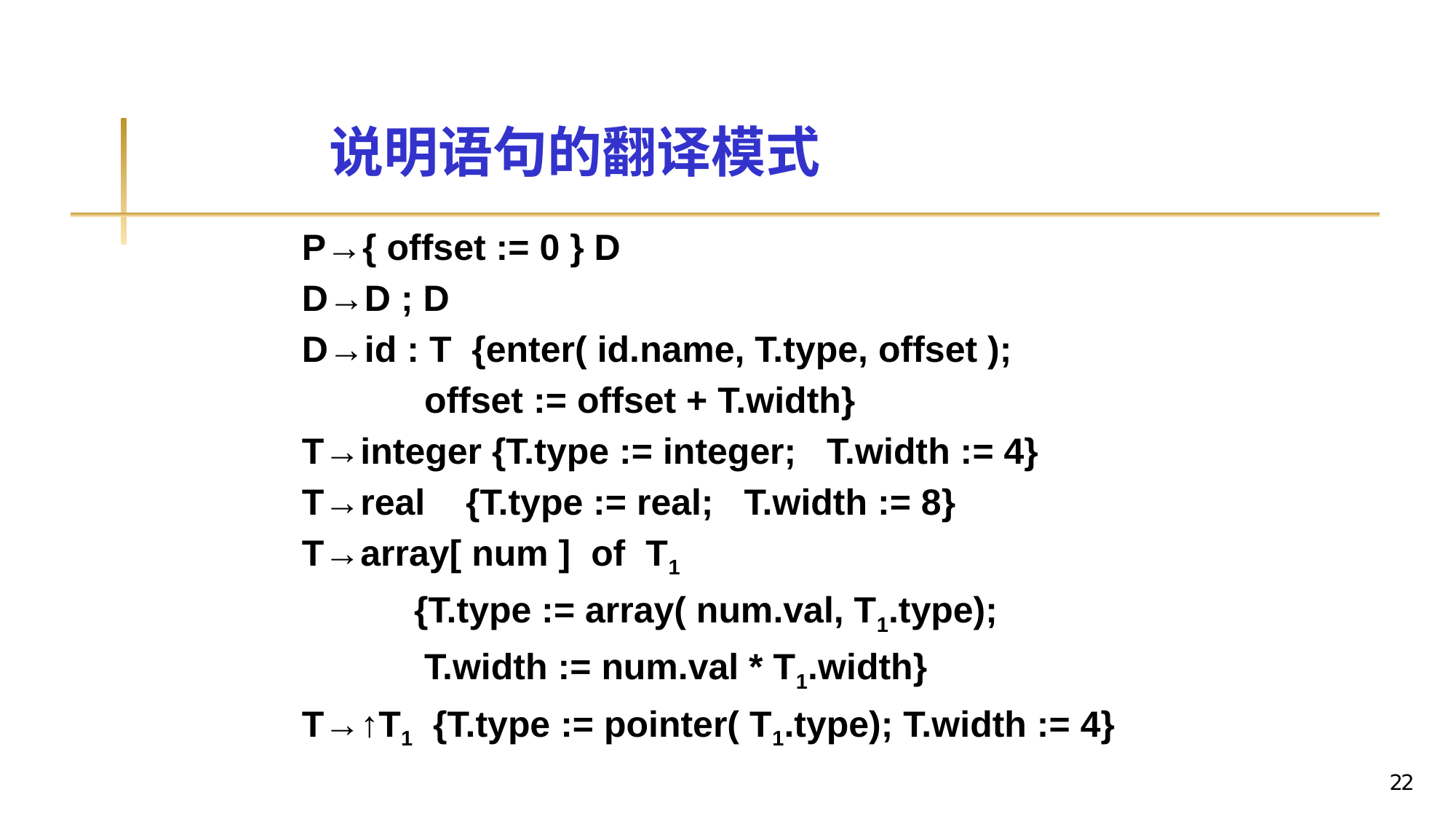

# 说明语句的翻译模式
P→{ offset := 0 } D
D→D ; D
D→id : T  {enter( id.name, T.type, offset );
            offset := offset + T.width}
T→integer {T.type := integer;   T.width := 4}
T→real    {T.type := real;   T.width := 8}
T→array[ num ]  of  T1
           {T.type := array( num.val, T1.type);
            T.width := num.val * T1.width}
T→↑T1  {T.type := pointer( T1.type); T.width := 4}
22